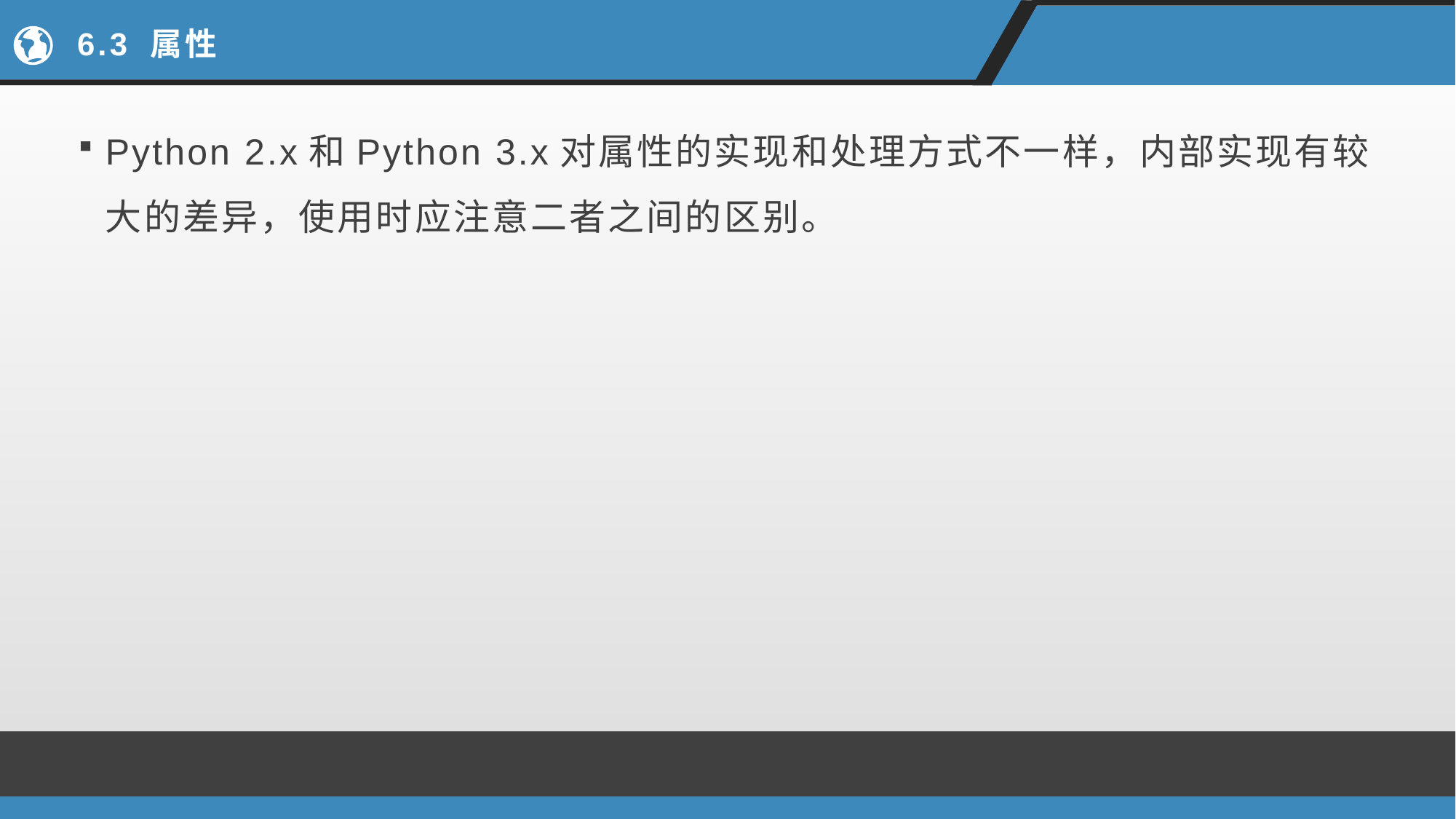

# 6.3 属性

Python 2.x和Python 3.x对属性的实现和处理方式不一样，内部实现有较大的差异，使用时应注意二者之间的区别。
39